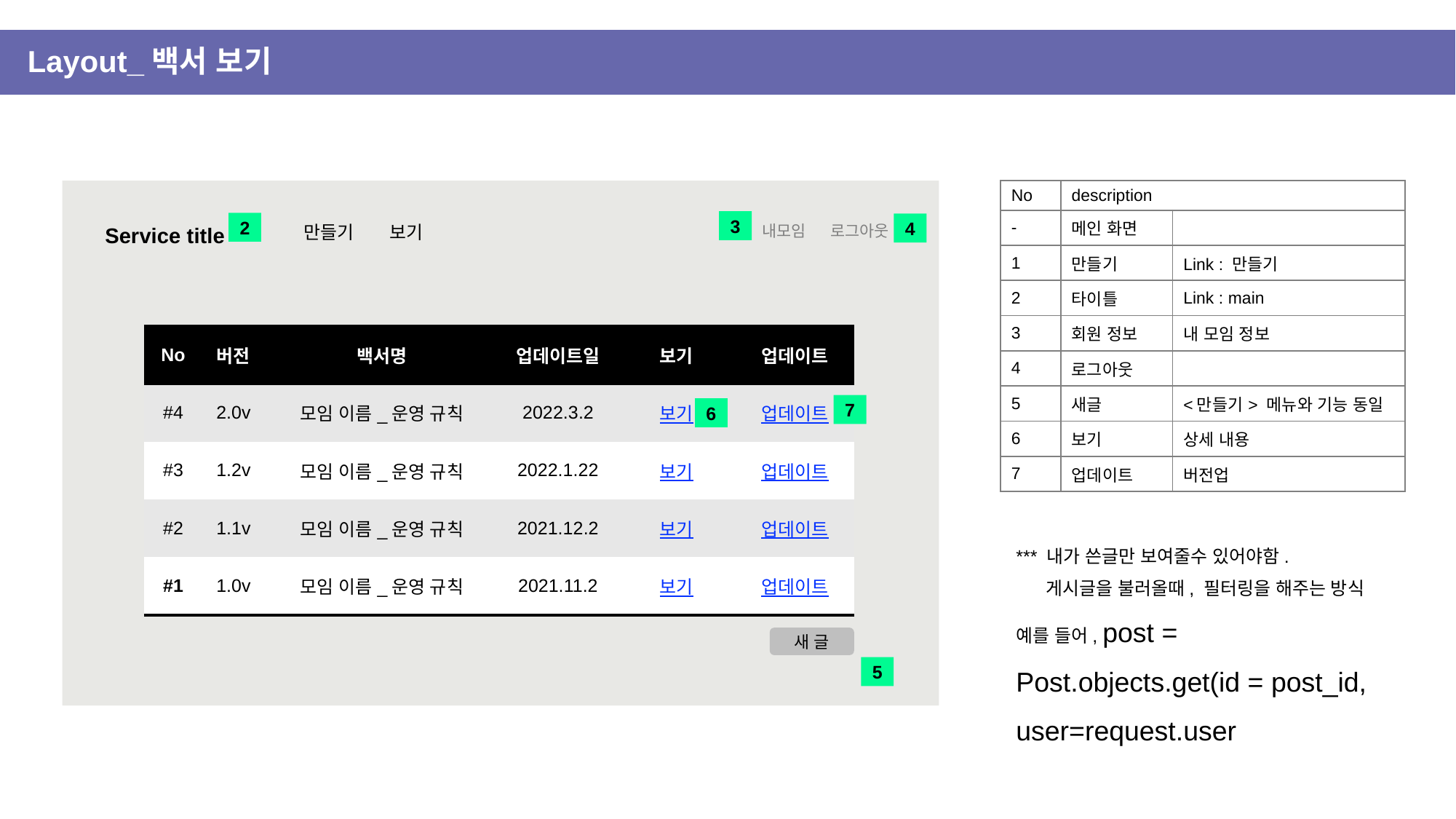

Layout_백서 보기

| No | description |  |
| --- | --- | --- |
| - | 메인 화면 |  |
| 1 | 만들기 | Link : 만들기 |
| 2 | 타이틀 | Link : main |
| 3 | 회원 정보 | 내 모임 정보 |
| 4 | 로그아웃 |  |
| 5 | 새글 | <만들기> 메뉴와 기능 동일 |
| 6 | 보기 | 상세 내용 |
| 7 | 업데이트 | 버전업 |
Service title
만들기
보기
내모임
로그아웃
3
2
4
| No | 버전 | 백서명 | 업데이트일 | 보기 | 업데이트 |
| --- | --- | --- | --- | --- | --- |
| #4 | 2.0v | 모임 이름\_운영 규칙 | 2022.3.2 | 보기 | 업데이트 |
| #3 | 1.2v | 모임 이름\_운영 규칙 | 2022.1.22 | 보기 | 업데이트 |
| #2 | 1.1v | 모임 이름\_운영 규칙 | 2021.12.2 | 보기 | 업데이트 |
| #1 | 1.0v | 모임 이름\_운영 규칙 | 2021.11.2 | 보기 | 업데이트 |
7
6
*** 내가 쓴글만 보여줄수 있어야함.
     게시글을 불러올때, 필터링을 해주는 방식
예를 들어, post = Post.objects.get(id = post_id, user=request.user
새 글
5